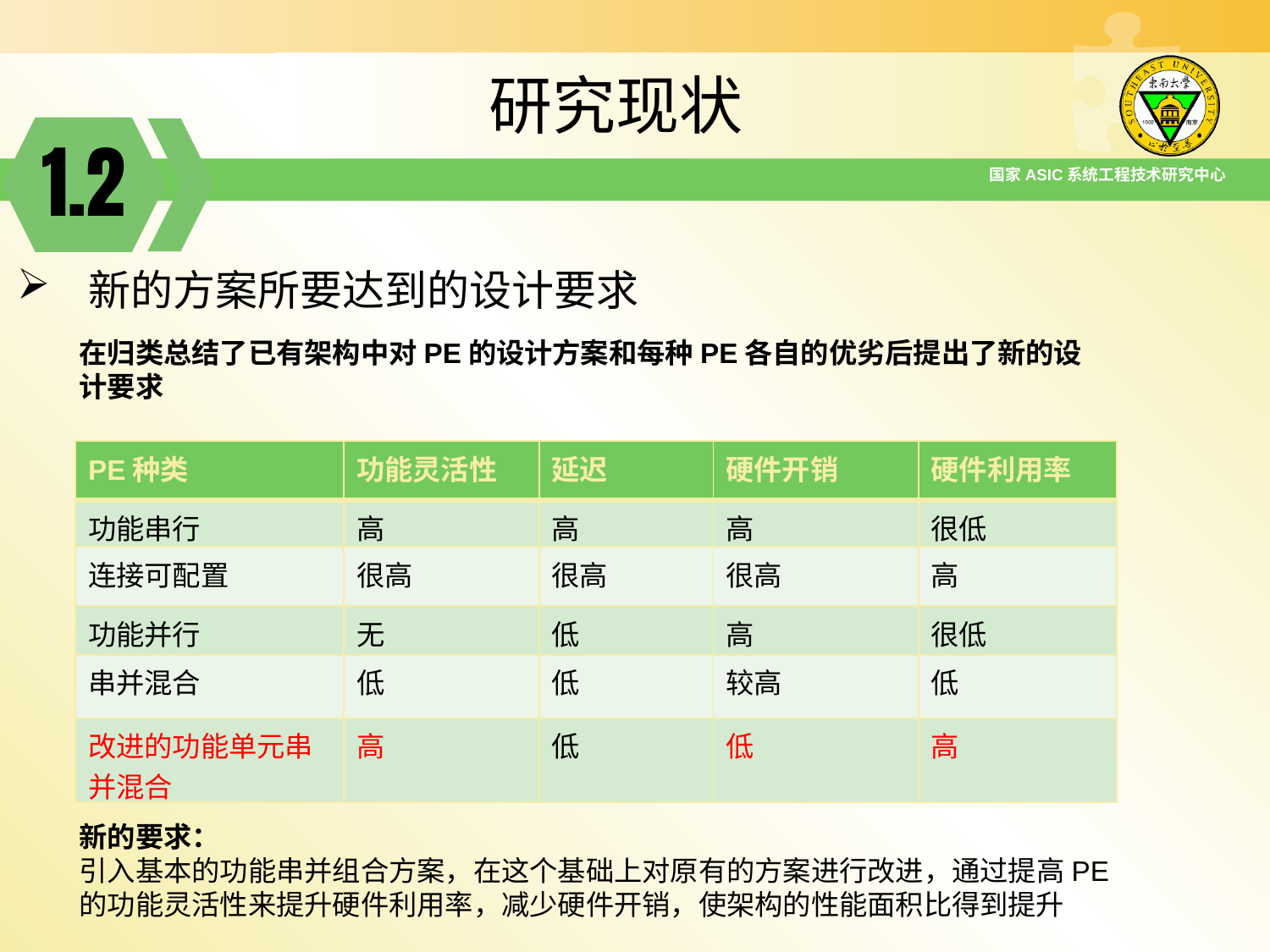

研究现状
1.2

国家ASIC系统工程技术研究中心
新的方案所要达到的设计要求
在归类总结了已有架构中对PE的设计方案和每种PE各自的优劣后提出了新的设计要求
| PE种类 | 功能灵活性 | 延迟 | 硬件开销 | 硬件利用率 |
| --- | --- | --- | --- | --- |
| 功能串行 | 高 | 高 | 高 | 很低 |
| 连接可配置 | 很高 | 很高 | 很高 | 高 |
| 功能并行 | 无 | 低 | 高 | 很低 |
| 串并混合 | 低 | 低 | 较高 | 低 |
| 改进的功能单元串并混合 | 高 | 低 | 低 | 高 |
新的要求：
引入基本的功能串并组合方案，在这个基础上对原有的方案进行改进，通过提高PE的功能灵活性来提升硬件利用率，减少硬件开销，使架构的性能面积比得到提升